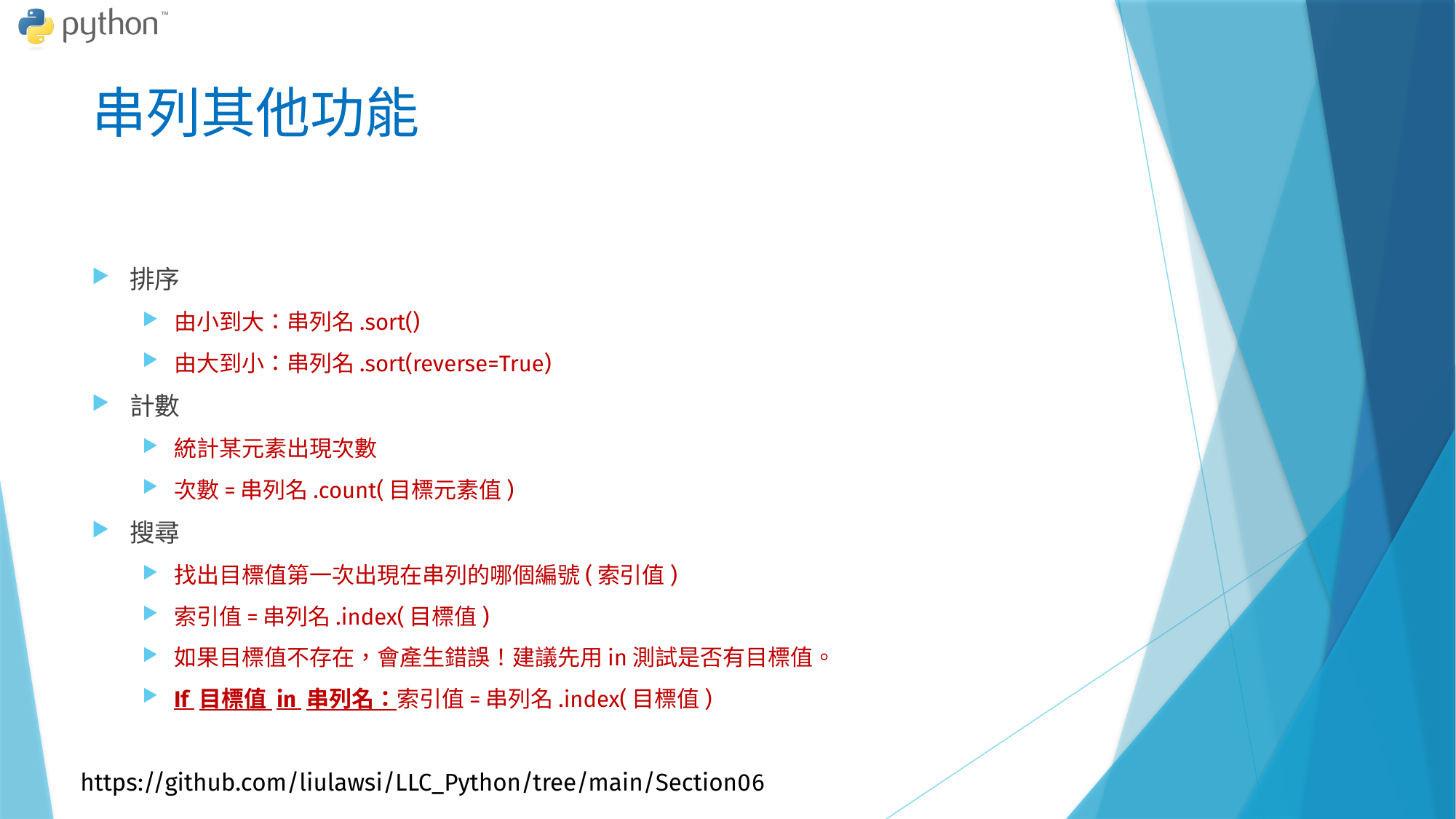

# 串列其他功能
排序
由小到大：串列名.sort()
由大到小：串列名.sort(reverse=True)
計數
統計某元素出現次數
次數=串列名.count(目標元素值)
搜尋
找出目標值第一次出現在串列的哪個編號(索引值)
索引值=串列名.index(目標值)
如果目標值不存在，會產生錯誤！建議先用in測試是否有目標值。
If 目標值 in 串列名：索引值=串列名.index(目標值)